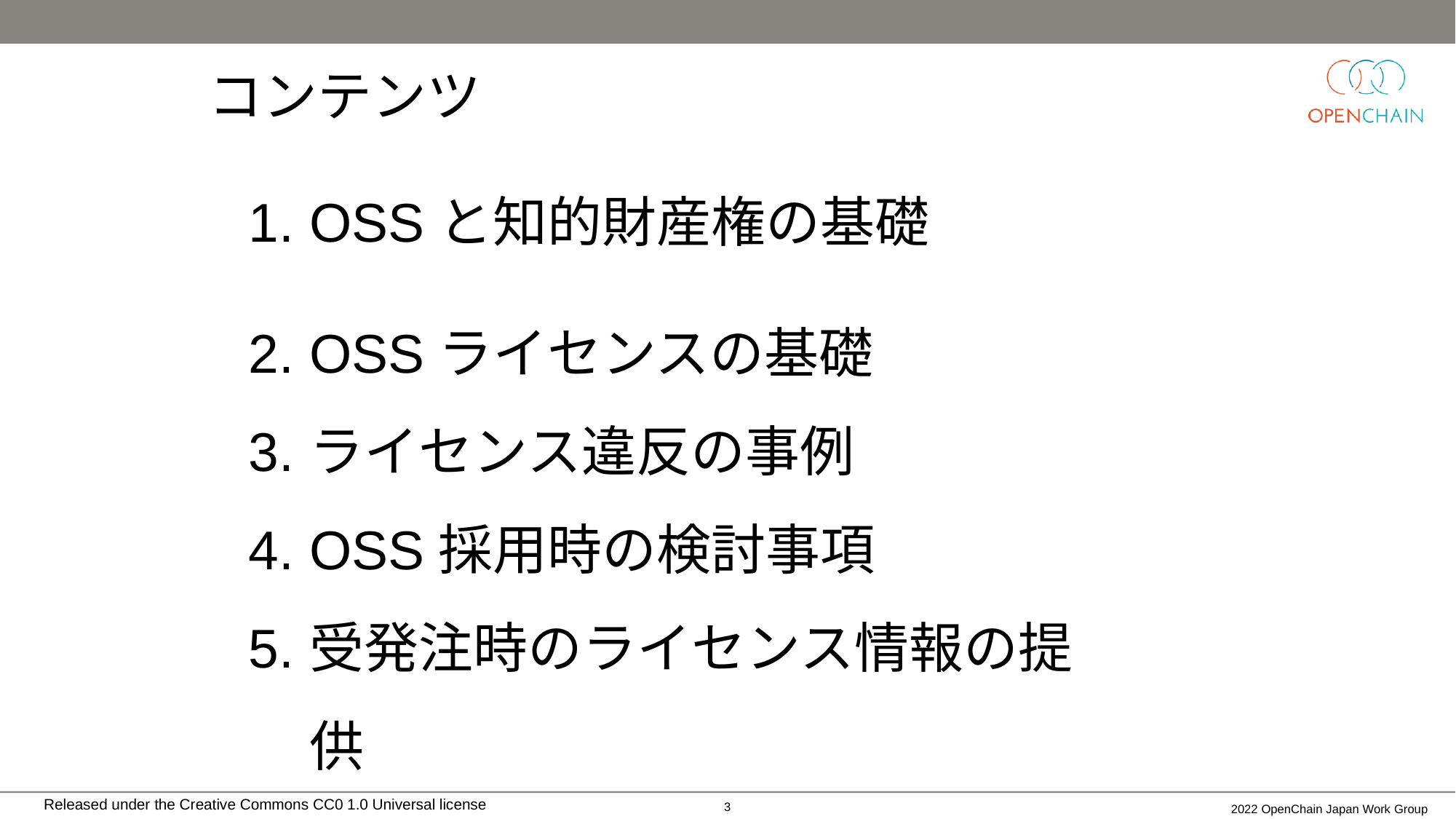

コンテンツ
OSSと知的財産権の基礎
OSSライセンスの基礎
ライセンス違反の事例
OSS採用時の検討事項
受発注時のライセンス情報の提供
3